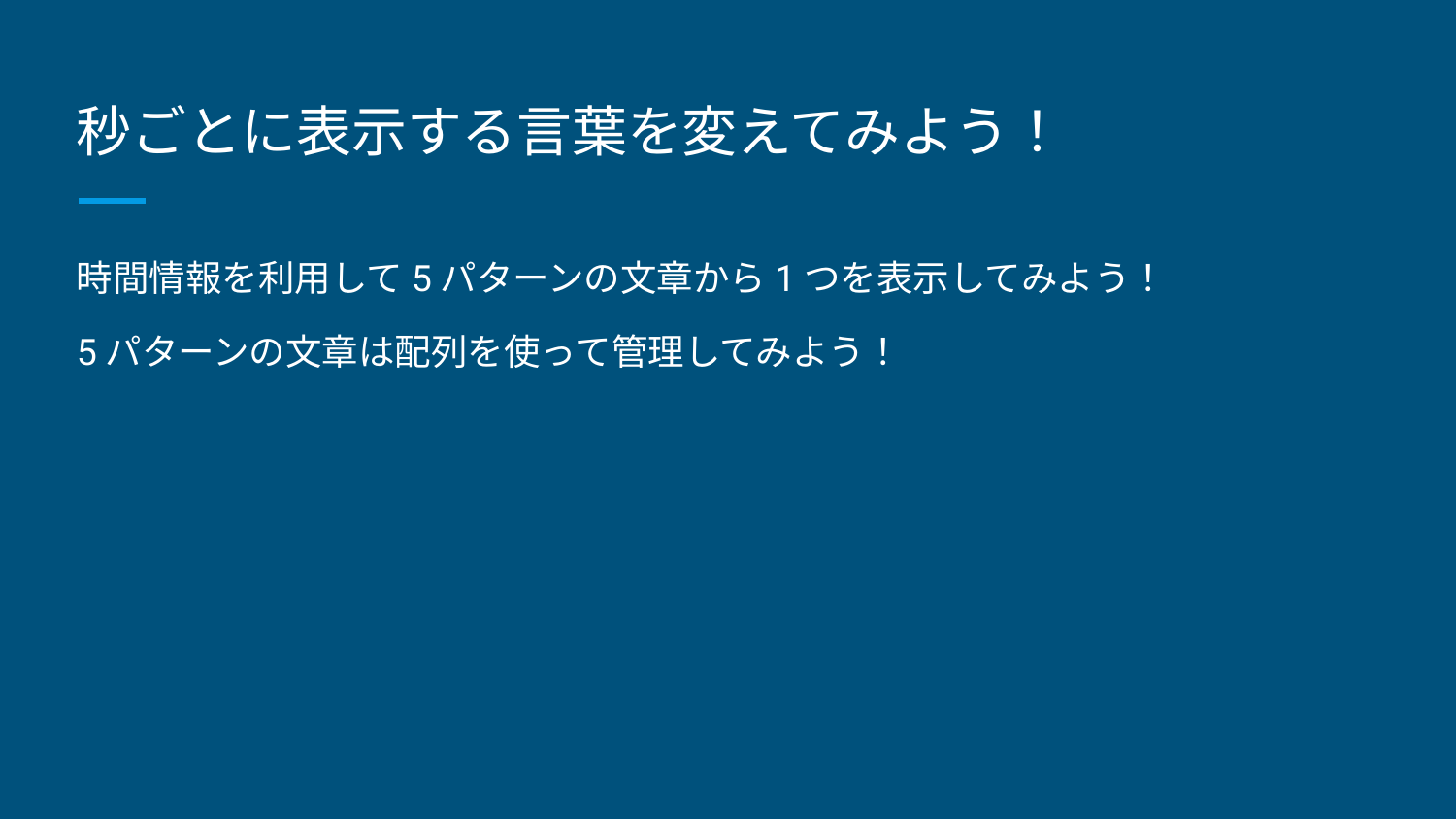

# 秒ごとに表示する言葉を変えてみよう！
時間情報を利用して5パターンの文章から1つを表示してみよう！
5パターンの文章は配列を使って管理してみよう！